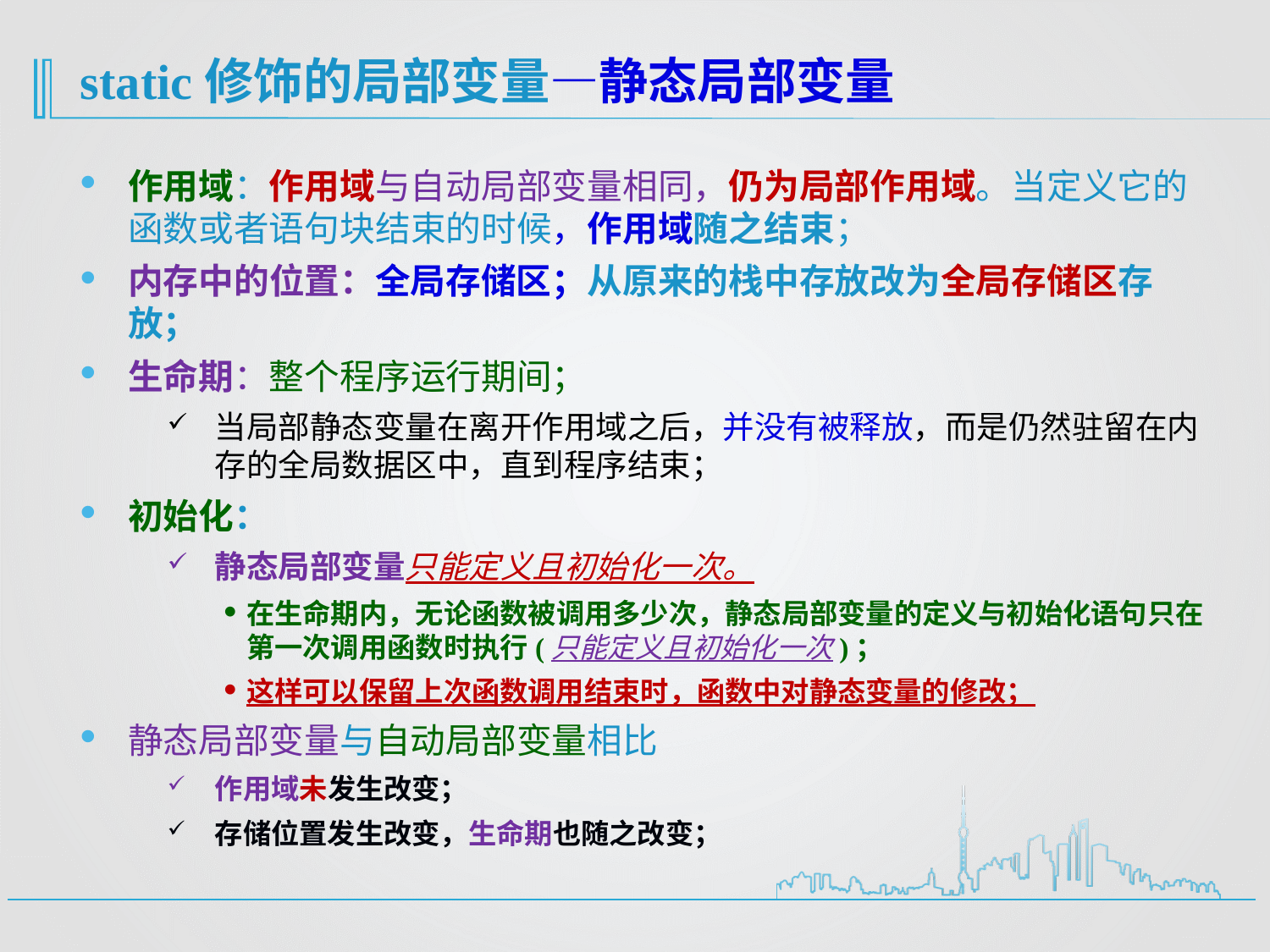

# static修饰的局部变量—静态局部变量
作用域：作用域与自动局部变量相同，仍为局部作用域。当定义它的函数或者语句块结束的时候，作用域随之结束；
内存中的位置：全局存储区；从原来的栈中存放改为全局存储区存放；
生命期：整个程序运行期间；
当局部静态变量在离开作用域之后，并没有被释放，而是仍然驻留在内存的全局数据区中，直到程序结束；
初始化：
静态局部变量只能定义且初始化一次。
在生命期内，无论函数被调用多少次，静态局部变量的定义与初始化语句只在第一次调用函数时执行(只能定义且初始化一次)；
这样可以保留上次函数调用结束时，函数中对静态变量的修改；
静态局部变量与自动局部变量相比
作用域未发生改变；
存储位置发生改变，生命期也随之改变；